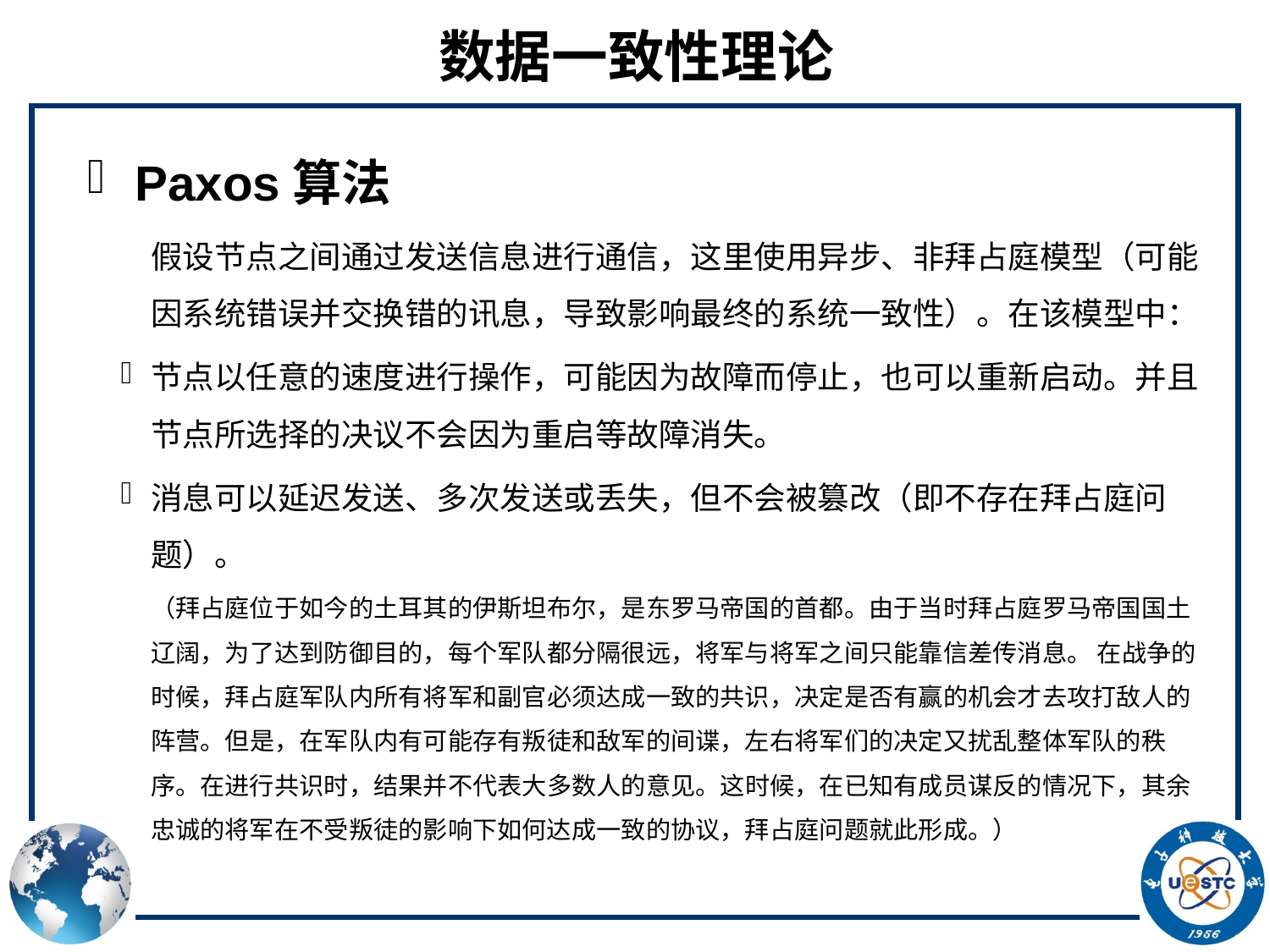

# 数据一致性理论
Paxos算法
假设节点之间通过发送信息进行通信，这里使用异步、非拜占庭模型（可能因系统错误并交换错的讯息，导致影响最终的系统一致性）。在该模型中：
节点以任意的速度进行操作，可能因为故障而停止，也可以重新启动。并且节点所选择的决议不会因为重启等故障消失。
消息可以延迟发送、多次发送或丢失，但不会被篡改（即不存在拜占庭问题）。
（拜占庭位于如今的土耳其的伊斯坦布尔，是东罗马帝国的首都。由于当时拜占庭罗马帝国国土辽阔，为了达到防御目的，每个军队都分隔很远，将军与将军之间只能靠信差传消息。 在战争的时候，拜占庭军队内所有将军和副官必须达成一致的共识，决定是否有赢的机会才去攻打敌人的阵营。但是，在军队内有可能存有叛徒和敌军的间谍，左右将军们的决定又扰乱整体军队的秩序。在进行共识时，结果并不代表大多数人的意见。这时候，在已知有成员谋反的情况下，其余忠诚的将军在不受叛徒的影响下如何达成一致的协议，拜占庭问题就此形成。）